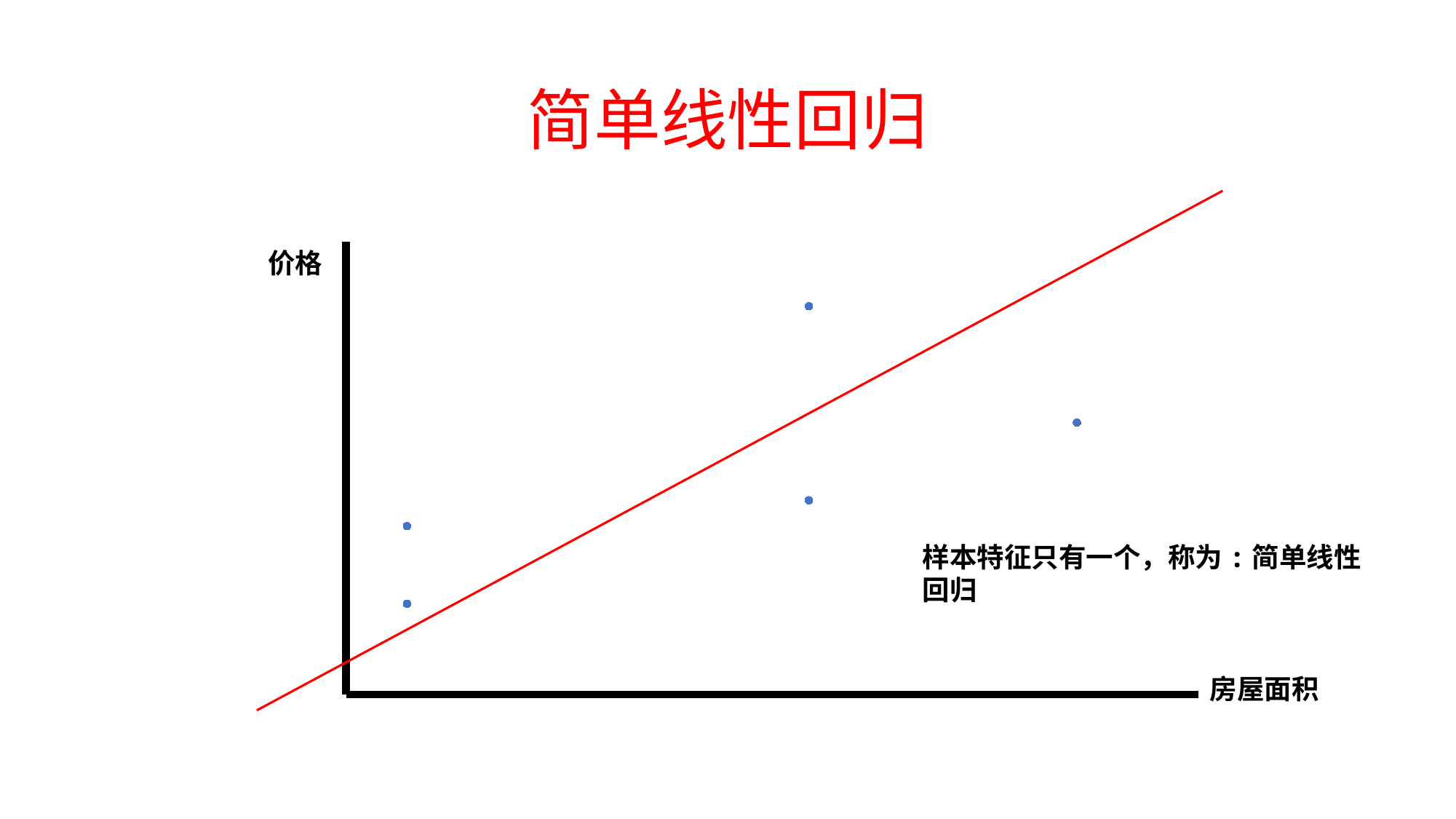

# 简单线性回归

### Chart

| Category | Y 值 |
|---|---|
价格
样本特征只有一个，称为:简单线性回归
房屋面积